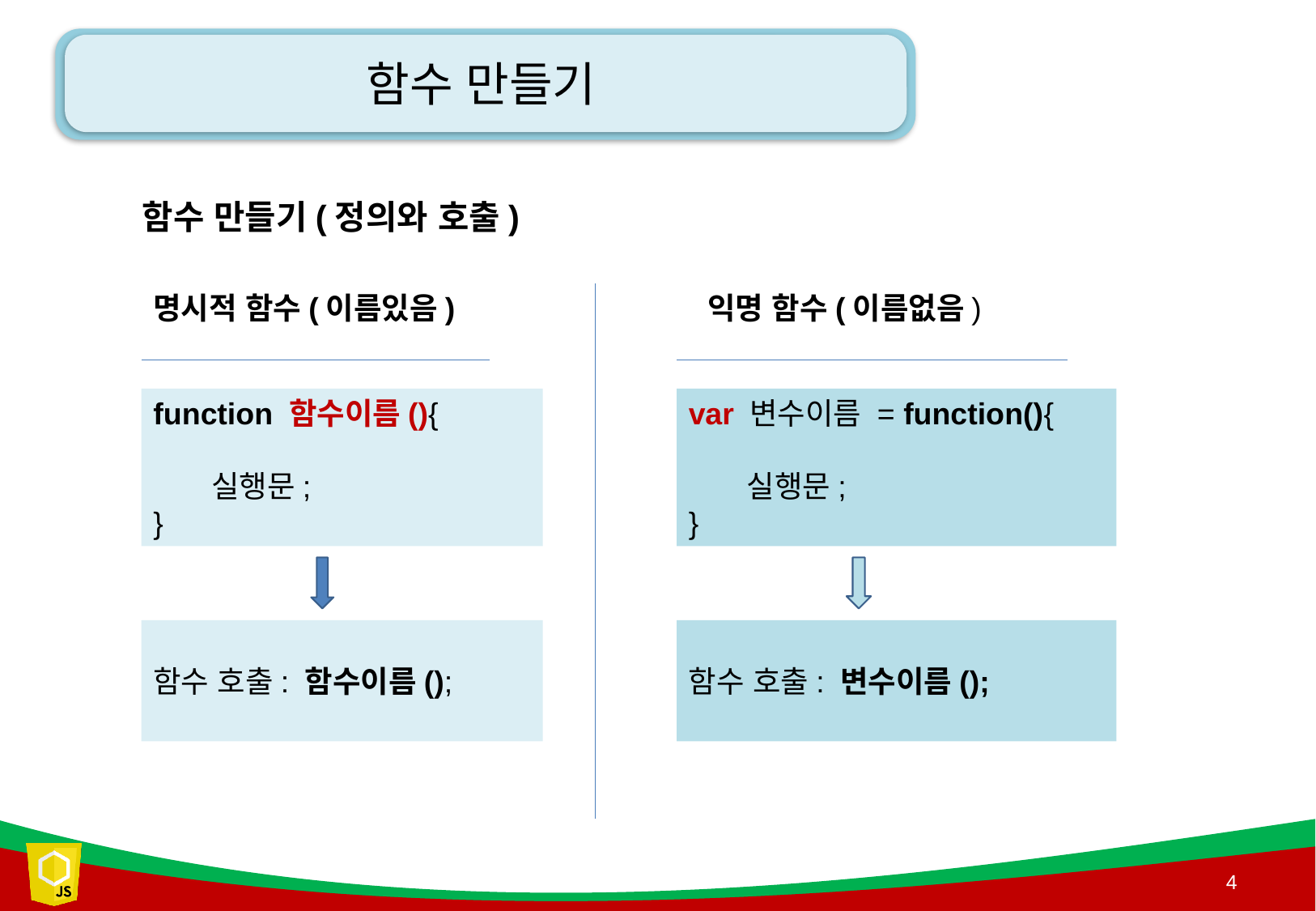

# 함수 만들기
 함수 만들기(정의와 호출)
명시적 함수(이름있음)
익명 함수(이름없음)
function 함수이름(){

      실행문;
}
var 변수이름 = function(){

      실행문;
}

함수 호출: 함수이름();

함수 호출: 변수이름();

4